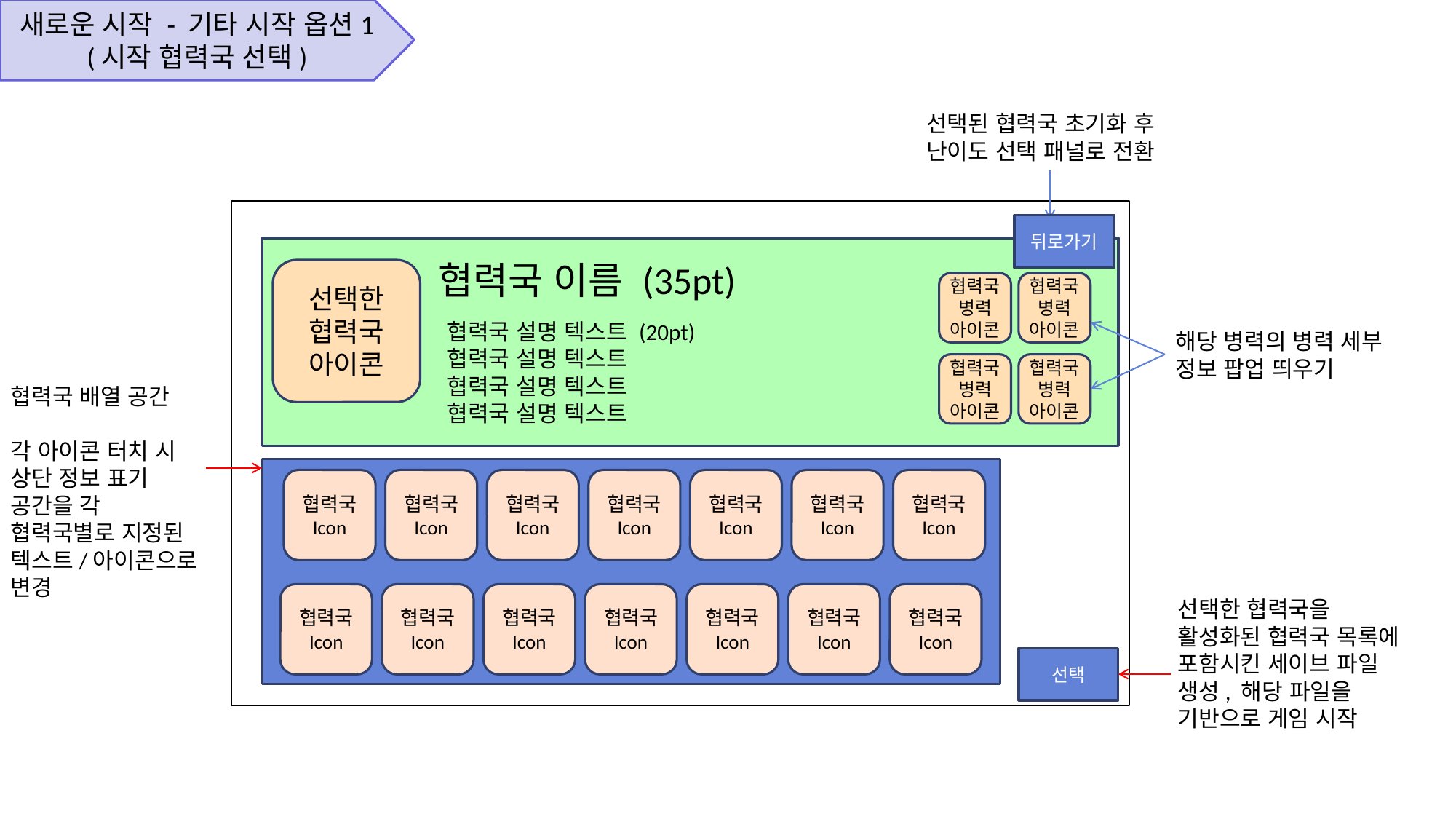

새로운 시작 - 기타 시작 옵션1
(시작 협력국 선택)
선택된 협력국 초기화 후
난이도 선택 패널로 전환

뒤로가기

협력국 이름 (35pt)
선택한
협력국
아이콘
협력국
병력
아이콘
협력국
병력
아이콘
협력국 설명 텍스트 (20pt)
협력국 설명 텍스트
협력국 설명 텍스트
협력국 설명 텍스트
해당 병력의 병력 세부 정보 팝업 띄우기
협력국
병력
아이콘
협력국
병력
아이콘
협력국 배열 공간

각 아이콘 터치 시 상단 정보 표기
공간을 각 협력국별로 지정된
텍스트/아이콘으로
변경

협력국
Icon
협력국
Icon
협력국
Icon
협력국
Icon
협력국
Icon
협력국
Icon
협력국
Icon
협력국
Icon
협력국
Icon
협력국
Icon
협력국
Icon
협력국
Icon
협력국
Icon
협력국
Icon
선택한 협력국을
활성화된 협력국 목록에 포함시킨 세이브 파일 생성, 해당 파일을 기반으로 게임 시작
선택